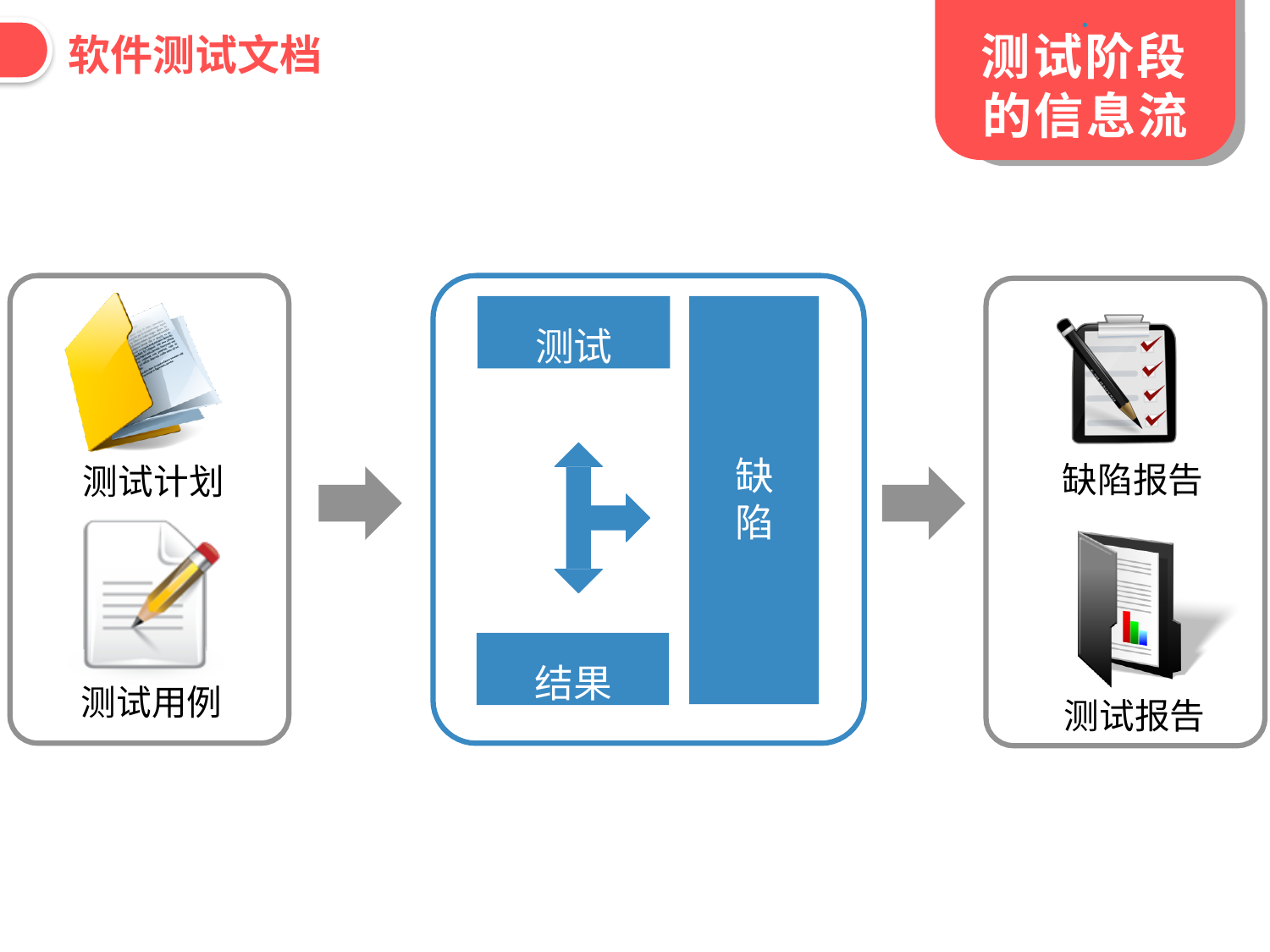

·

测试阶段的信息流

软件测试文档

测试计划

测试用例

测试

缺 陷

结果

缺陷报告

测试报告